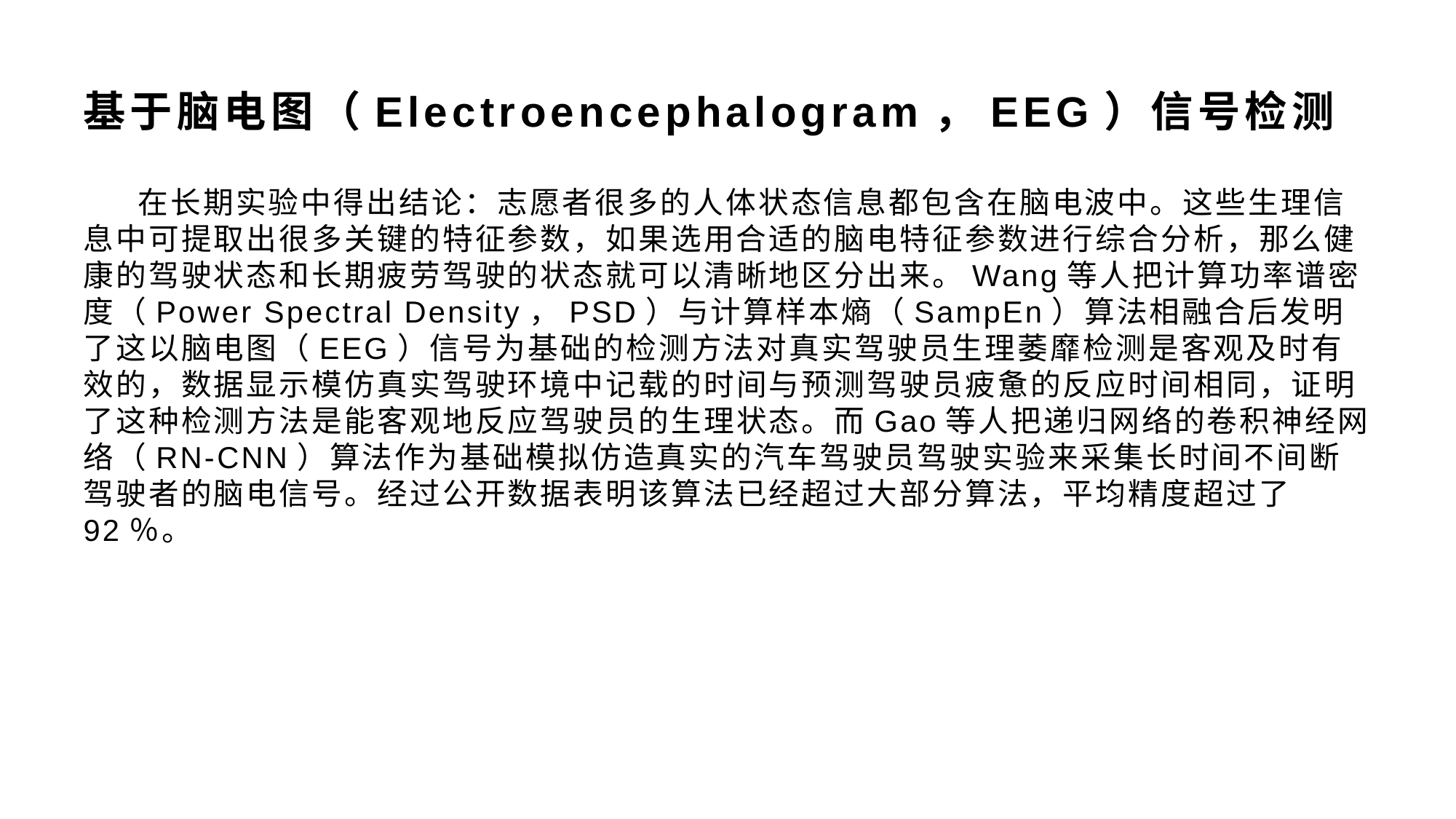

# 基于脑电图（Electroencephalogram，EEG）信号检测
在长期实验中得出结论：志愿者很多的人体状态信息都包含在脑电波中。这些生理信息中可提取出很多关键的特征参数，如果选用合适的脑电特征参数进行综合分析，那么健康的驾驶状态和长期疲劳驾驶的状态就可以清晰地区分出来。Wang等人把计算功率谱密度（Power Spectral Density，PSD）与计算样本熵（SampEn）算法相融合后发明了这以脑电图（EEG）信号为基础的检测方法对真实驾驶员生理萎靡检测是客观及时有效的，数据显示模仿真实驾驶环境中记载的时间与预测驾驶员疲惫的反应时间相同，证明了这种检测方法是能客观地反应驾驶员的生理状态。而Gao等人把递归网络的卷积神经网络（RN-CNN）算法作为基础模拟仿造真实的汽车驾驶员驾驶实验来采集长时间不间断驾驶者的脑电信号。经过公开数据表明该算法已经超过大部分算法，平均精度超过了92％。